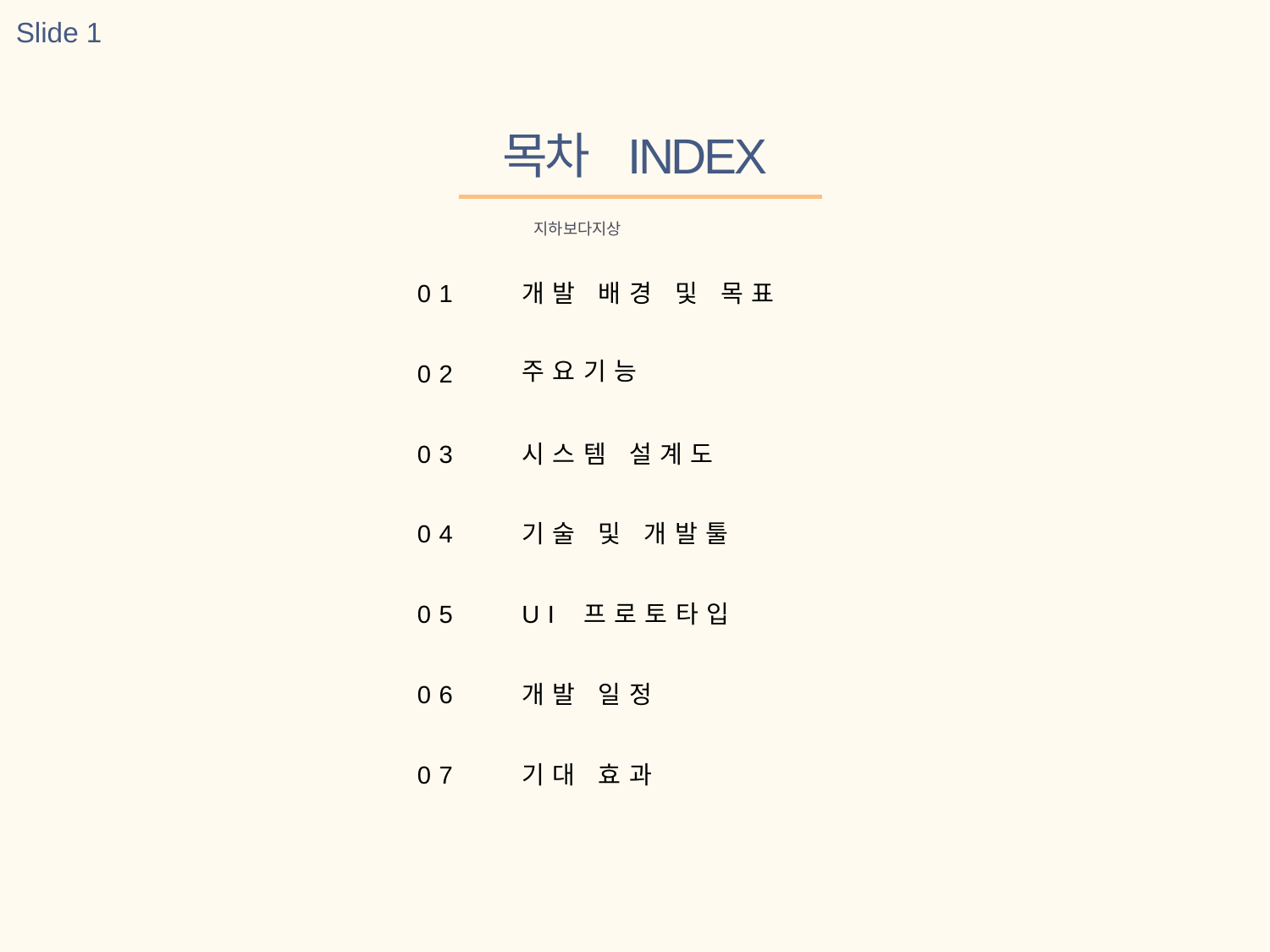

Slide 1
목차  INDEX

지하보다지상

01
개발 배경 및 목표
주요기능
02
03
시스템 설계도
04
기술 및 개발툴
05
UI 프로토타입
06
개발 일정
07
기대 효과